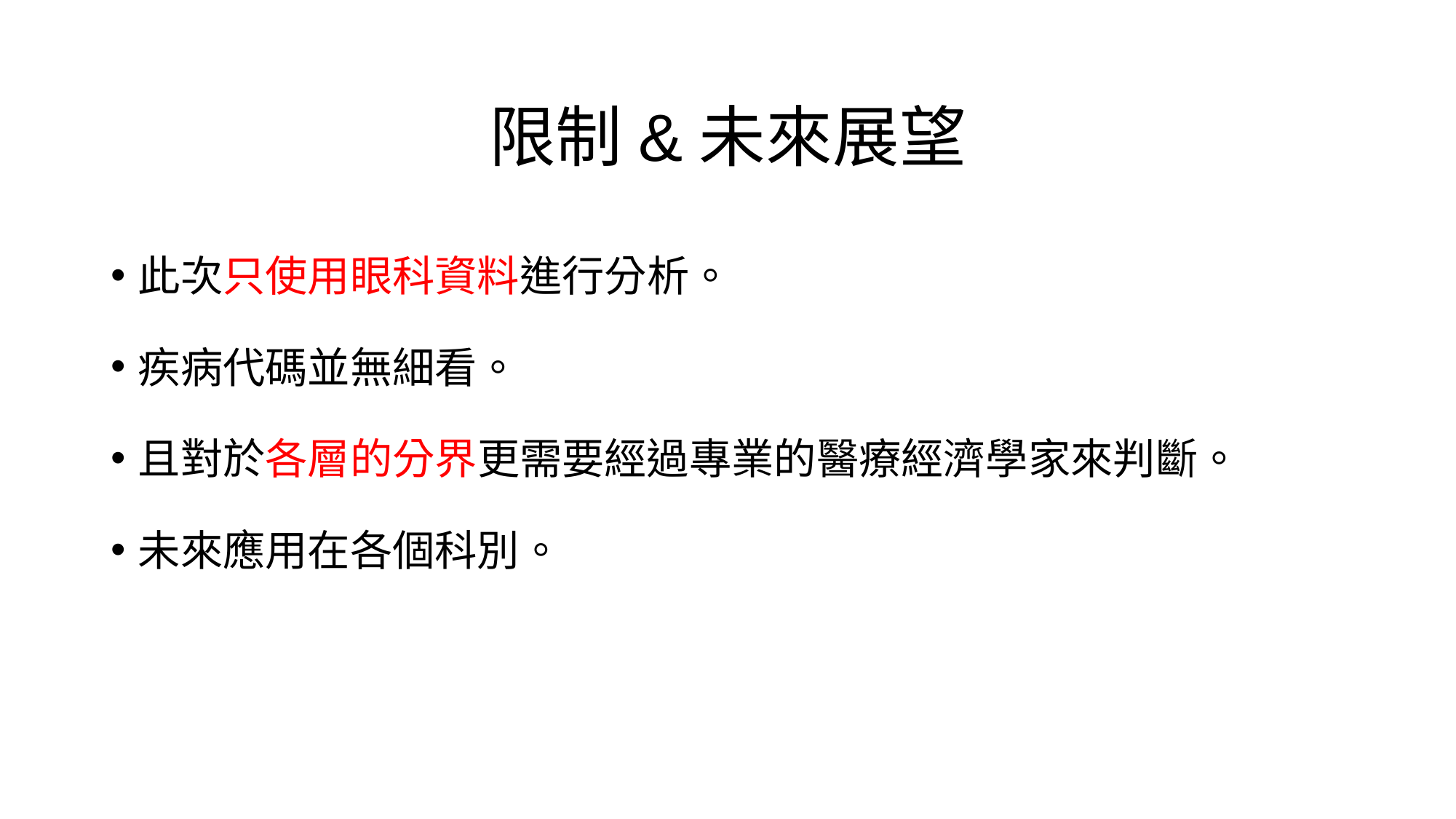

# 限制&未來展望
此次只使用眼科資料進行分析。
疾病代碼並無細看。
且對於各層的分界更需要經過專業的醫療經濟學家來判斷。
未來應用在各個科別。